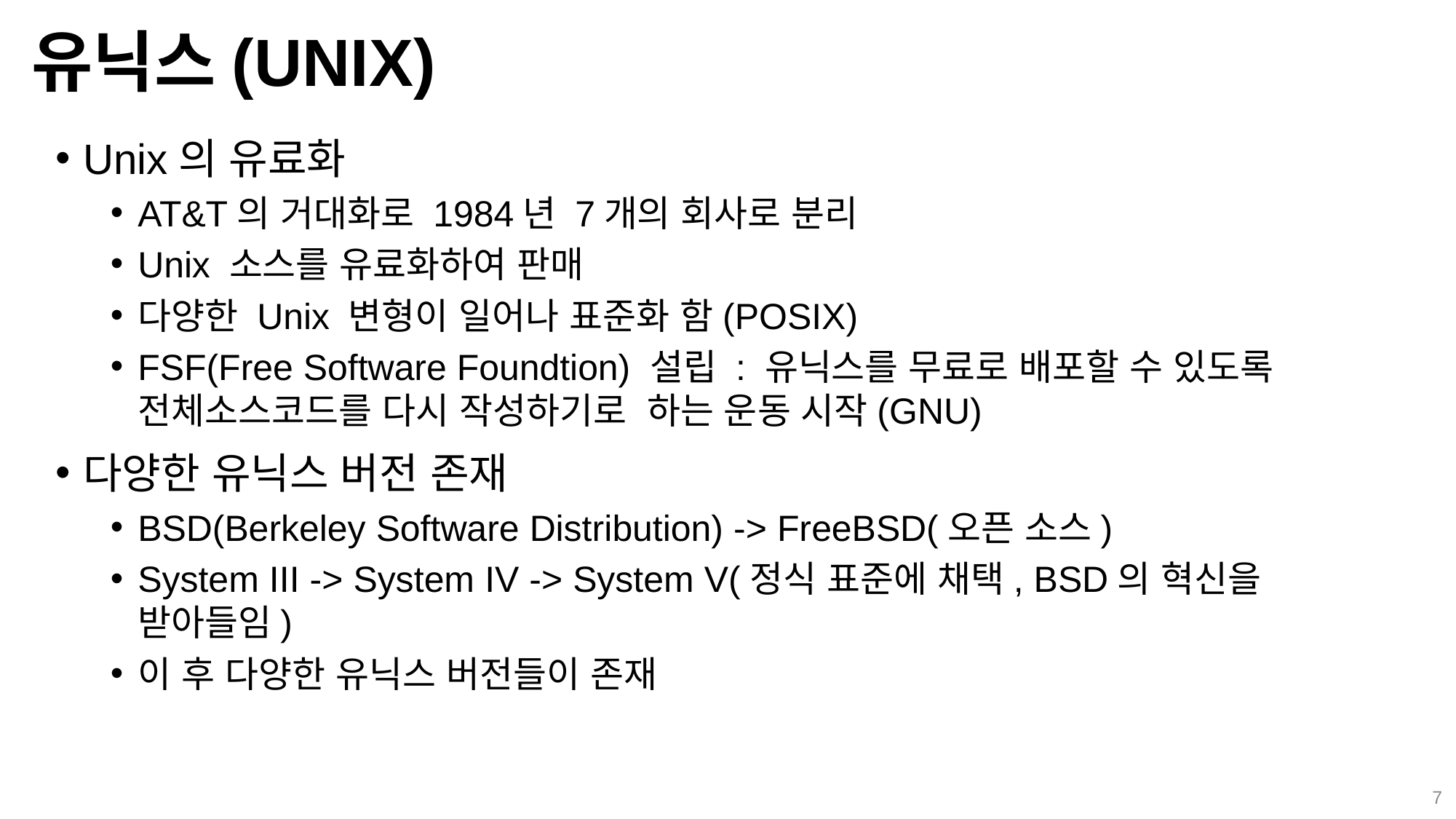

# 유닉스(UNIX)
Unix의 유료화
AT&T의 거대화로 1984년 7개의 회사로 분리
Unix 소스를 유료화하여 판매
다양한 Unix 변형이 일어나 표준화 함(POSIX)
FSF(Free Software Foundtion) 설립 : 유닉스를 무료로 배포할 수 있도록 전체소스코드를 다시 작성하기로  하는 운동 시작(GNU)
다양한 유닉스 버전 존재
BSD(Berkeley Software Distribution) -> FreeBSD(오픈 소스)
System III -> System IV -> System V(정식 표준에 채택, BSD의 혁신을 받아들임)
이 후 다양한 유닉스 버전들이 존재

7